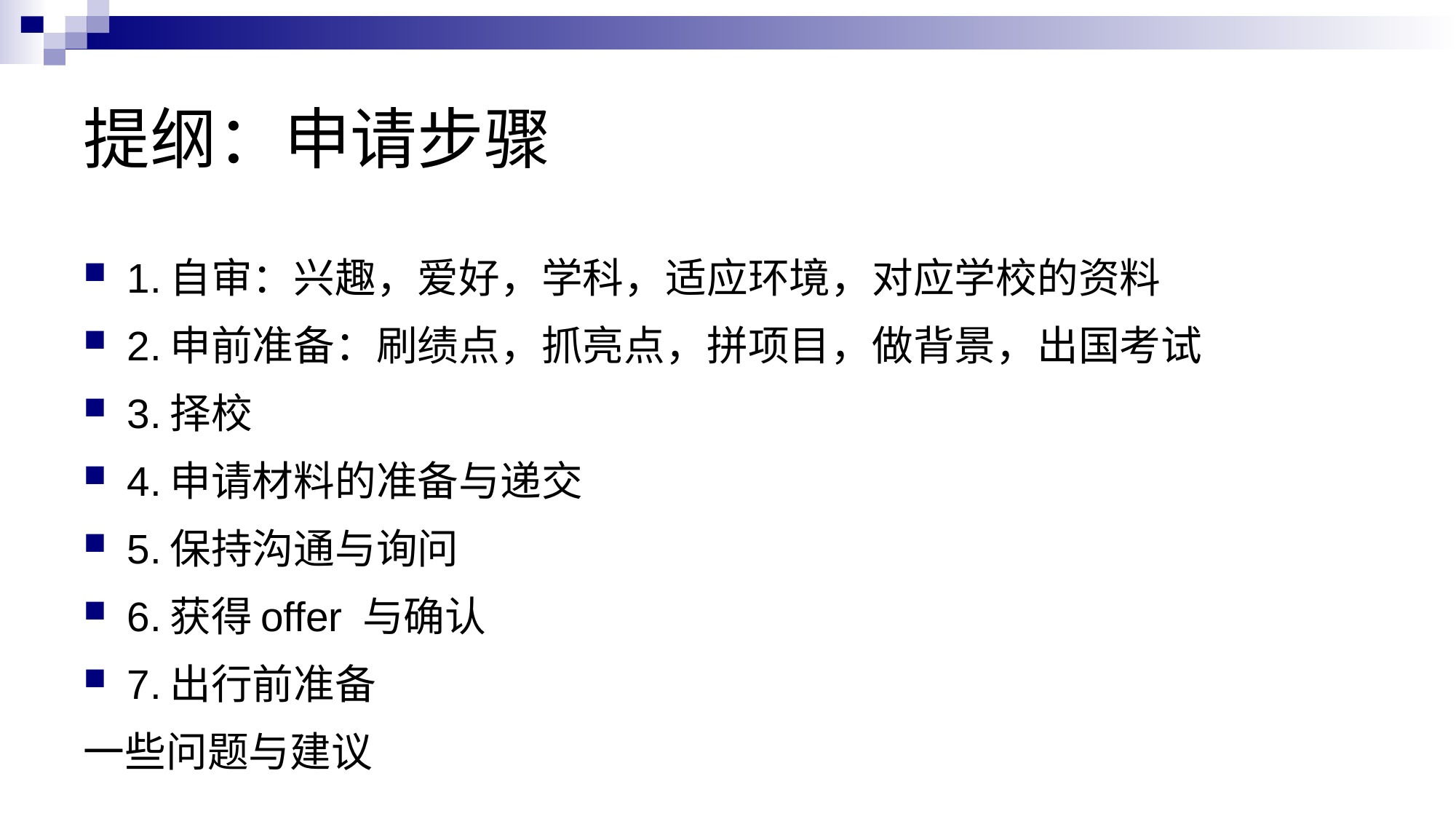

# 提纲：申请步骤
1.自审：兴趣，爱好，学科，适应环境，对应学校的资料
2.申前准备：刷绩点，抓亮点，拼项目，做背景，出国考试
3.择校
4.申请材料的准备与递交
5.保持沟通与询问
6.获得offer 与确认
7.出行前准备
一些问题与建议